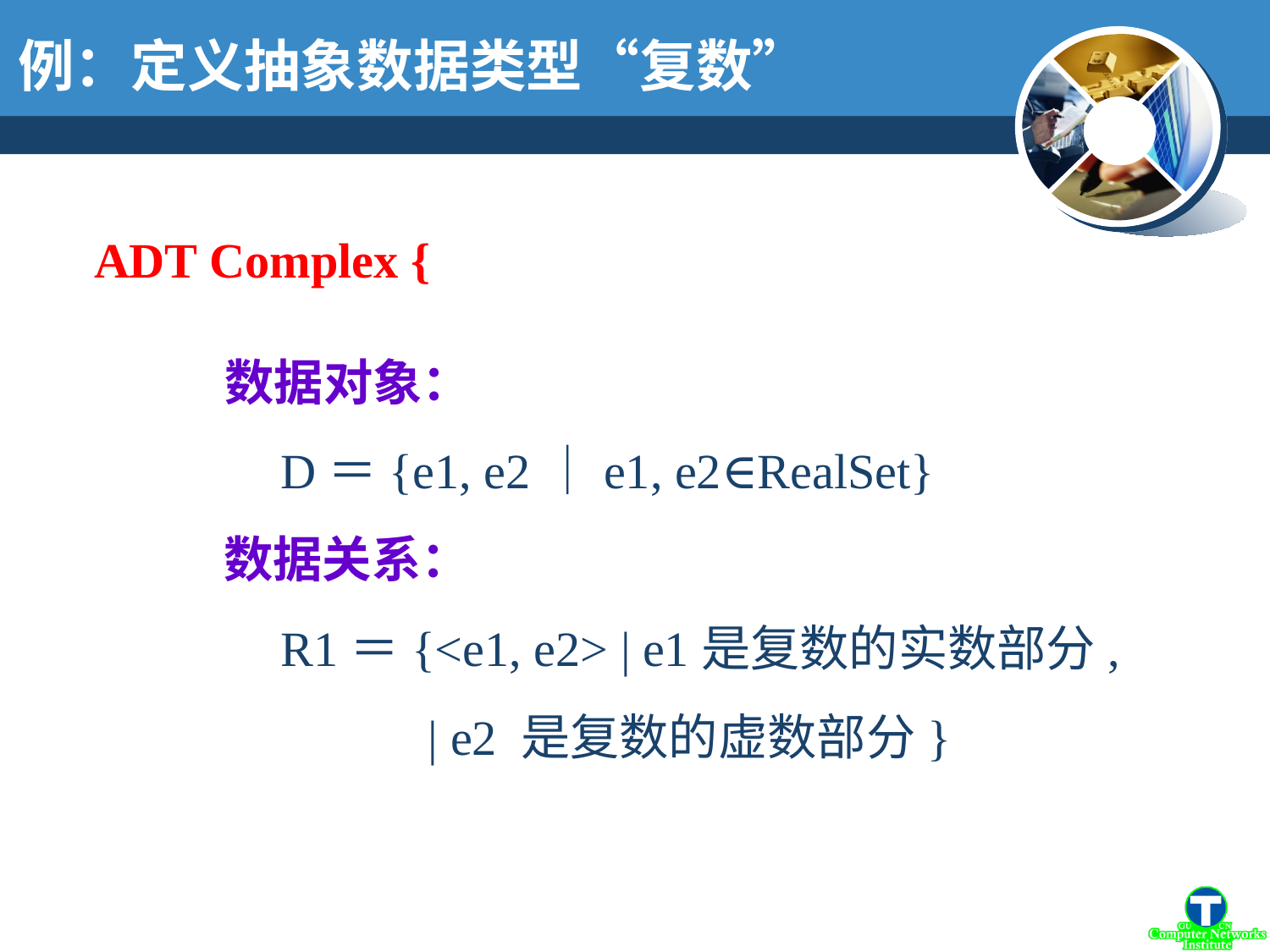

例：定义抽象数据类型“复数”
 ADT Complex {
      数据对象：
           D＝{e1, e2｜e1, e2∈RealSet}
      数据关系：
           R1＝{<e1, e2> | e1是复数的实数部分,
                       | e2 是复数的虚数部分}